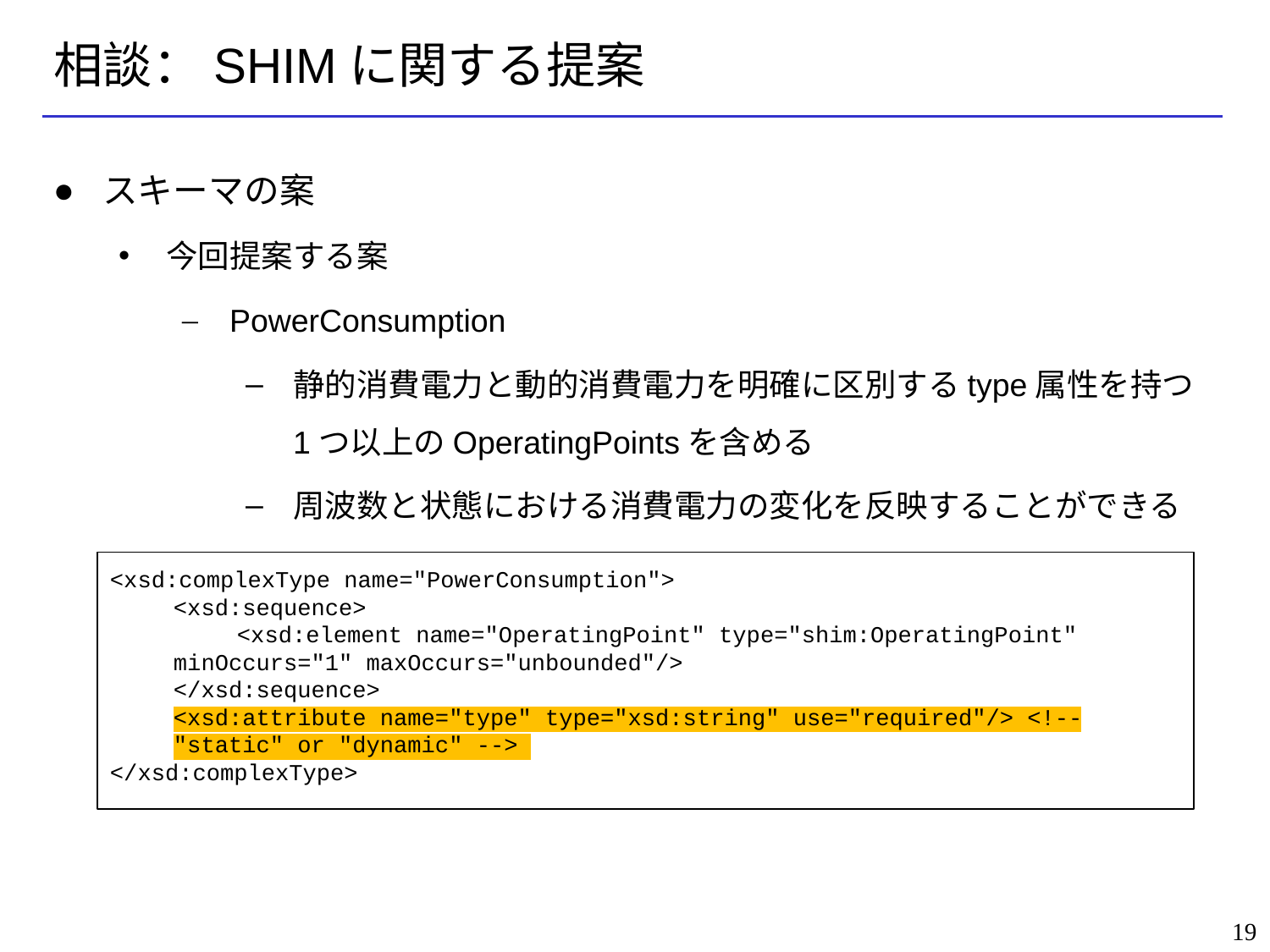

# 相談：SHIMに関する提案
スキーマの案
今回提案する案
PowerConsumption
静的消費電力と動的消費電力を明確に区別するtype属性を持つ1つ以上のOperatingPointsを含める
周波数と状態における消費電力の変化を反映することができる

<xsd:complexType name="PowerConsumption">
<xsd:sequence>
<xsd:element name="OperatingPoint" type="shim:OperatingPoint" minOccurs="1" maxOccurs="unbounded"/>
</xsd:sequence>
<xsd:attribute name="type" type="xsd:string" use="required"/> <!-- "static" or "dynamic" -->
</xsd:complexType>
19